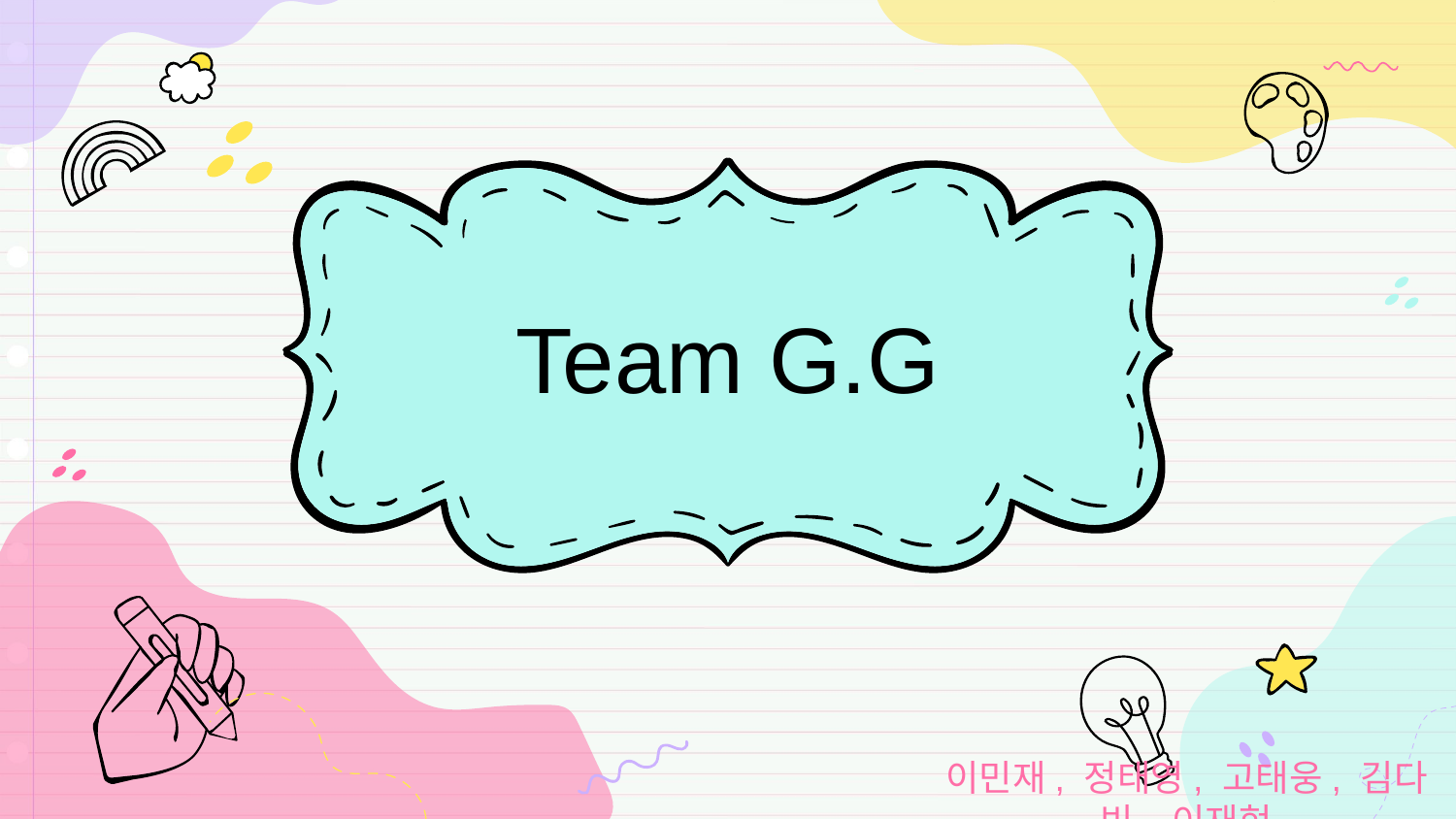

# Team G.G
이민재, 정태영, 고태웅, 김다빈, 이재현